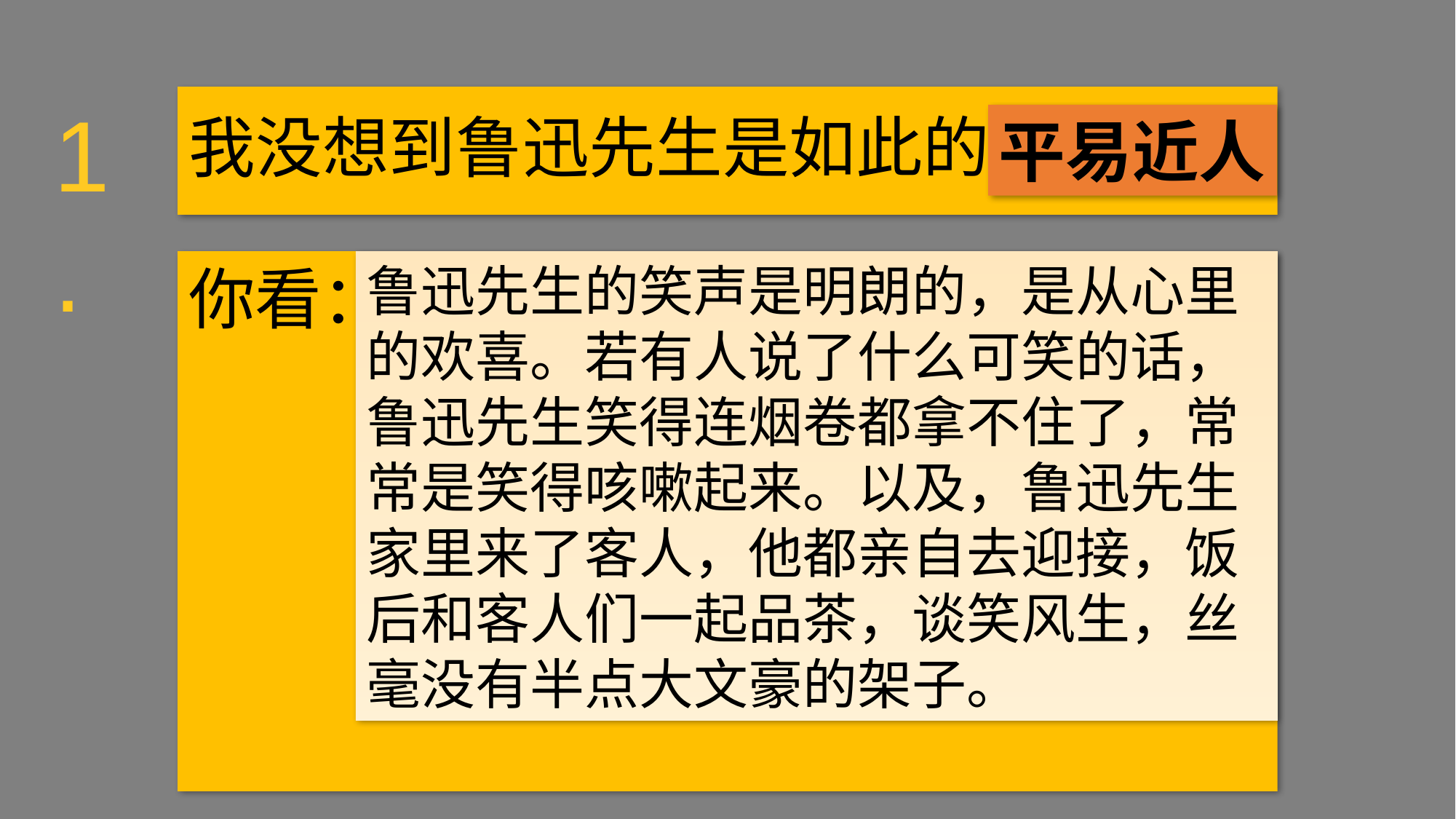

1.

# 我没想到鲁迅先生是如此的
平易近人

你看：
鲁迅先生的笑声是明朗的，是从心里的欢喜。若有人说了什么可笑的话，鲁迅先生笑得连烟卷都拿不住了，常常是笑得咳嗽起来。以及，鲁迅先生家里来了客人，他都亲自去迎接，饭后和客人们一起品茶，谈笑风生，丝毫没有半点大文豪的架子。